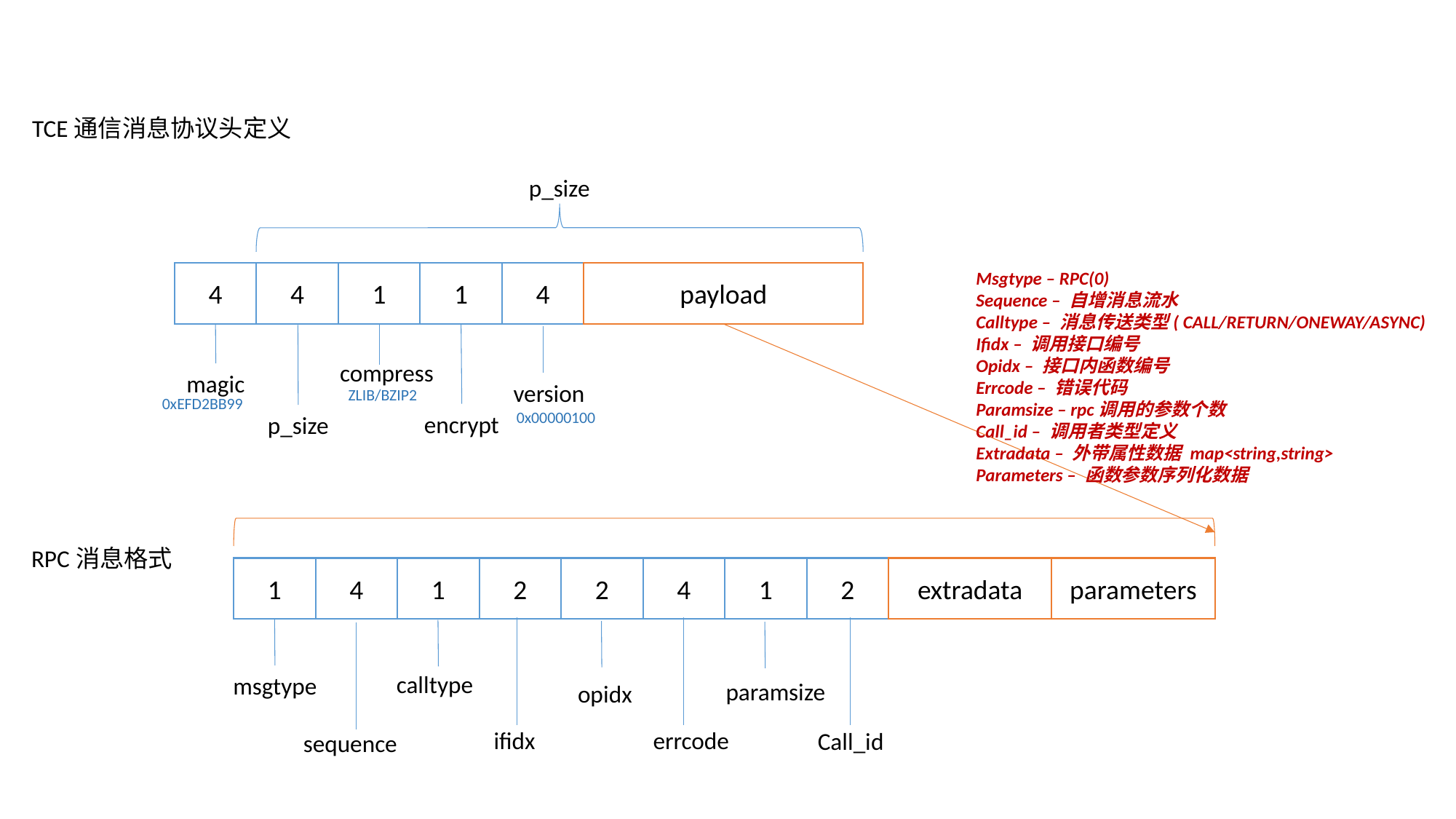

TCE通信消息协议头定义
p_size
Msgtype – RPC(0)
Sequence – 自增消息流水
Calltype – 消息传送类型( CALL/RETURN/ONEWAY/ASYNC)
Ifidx – 调用接口编号
Opidx – 接口内函数编号
Errcode – 错误代码
Paramsize – rpc调用的参数个数
Call_id – 调用者类型定义
Extradata – 外带属性数据 map<string,string>
Parameters – 函数参数序列化数据
4
4
1
1
4
payload
compress
magic
version
ZLIB/BZIP2
0xEFD2BB99
0x00000100
encrypt
p_size
RPC消息格式
1
4
1
2
2
4
1
2
extradata
parameters
calltype
msgtype
paramsize
opidx
errcode
ifidx
Call_id
sequence